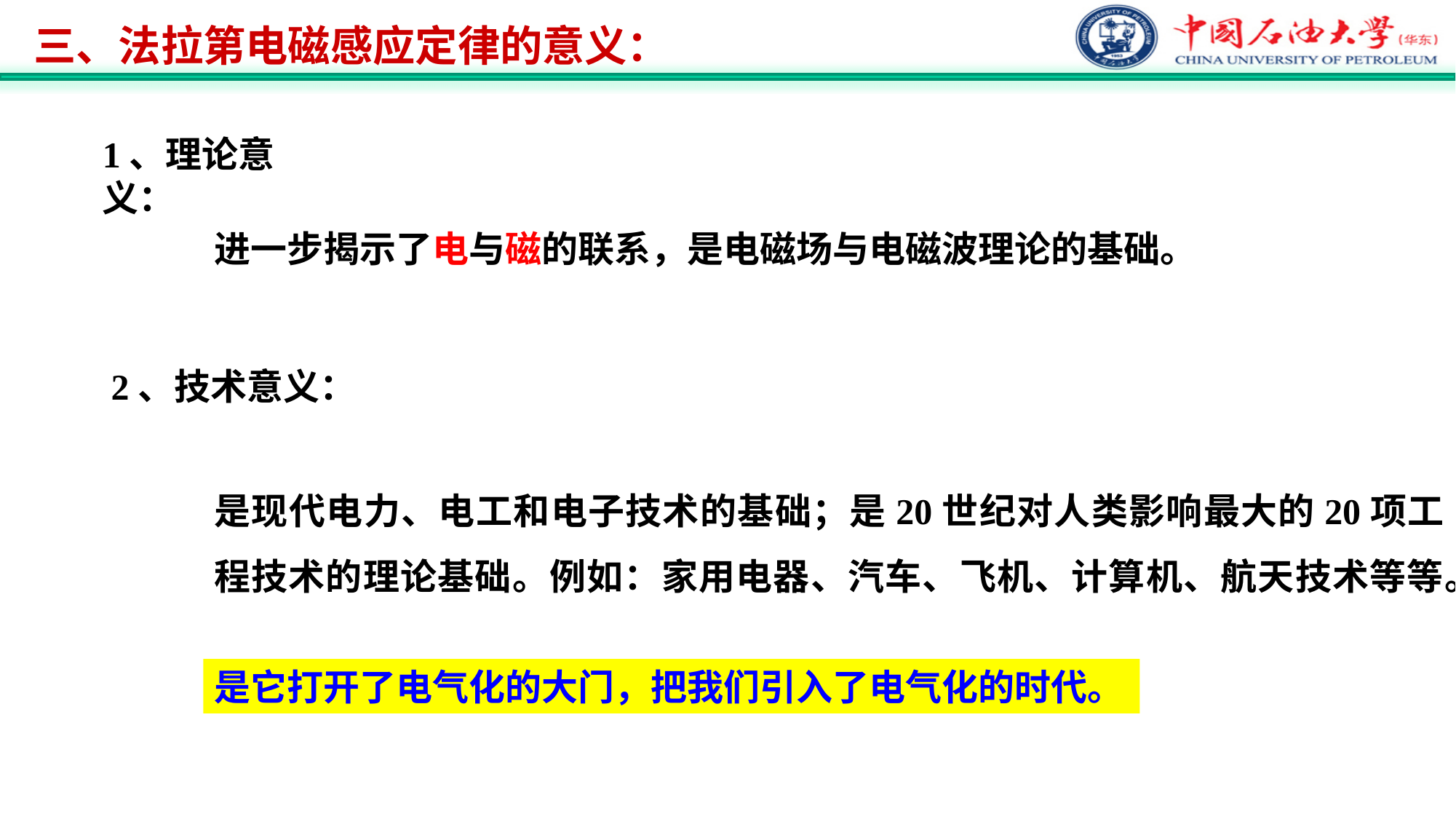

三、法拉第电磁感应定律的意义：
1、理论意义：
进一步揭示了电与磁的联系，是电磁场与电磁波理论的基础。
2、技术意义：
是现代电力、电工和电子技术的基础；是20世纪对人类影响最大的20项工程技术的理论基础。例如：家用电器、汽车、飞机、计算机、航天技术等等。
是它打开了电气化的大门，把我们引入了电气化的时代。